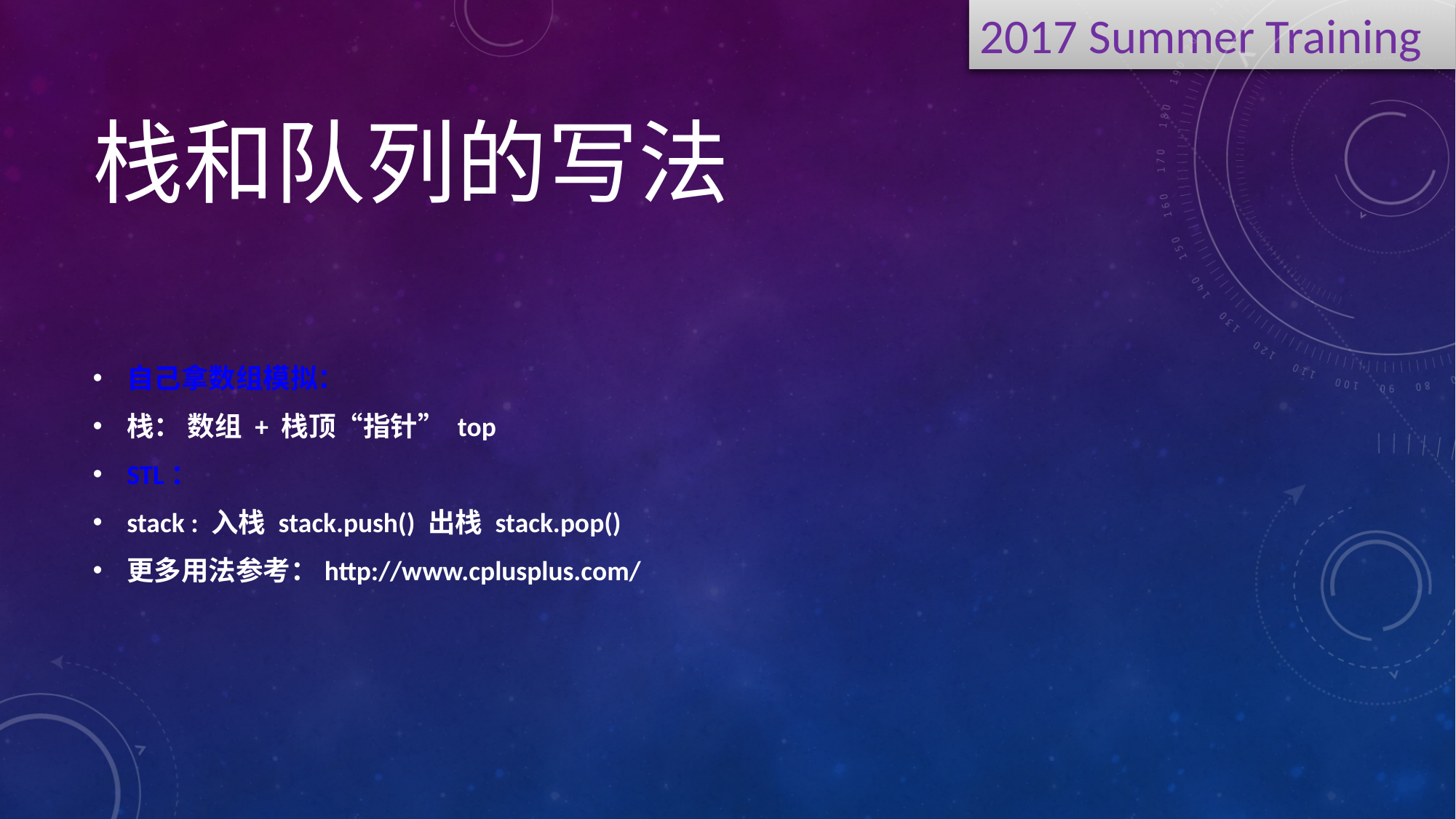

# 栈和队列的写法
自己拿数组模拟：
栈： 数组 + 栈顶“指针” top
STL：
stack : 入栈 stack.push() 出栈 stack.pop()
更多用法参考：http://www.cplusplus.com/